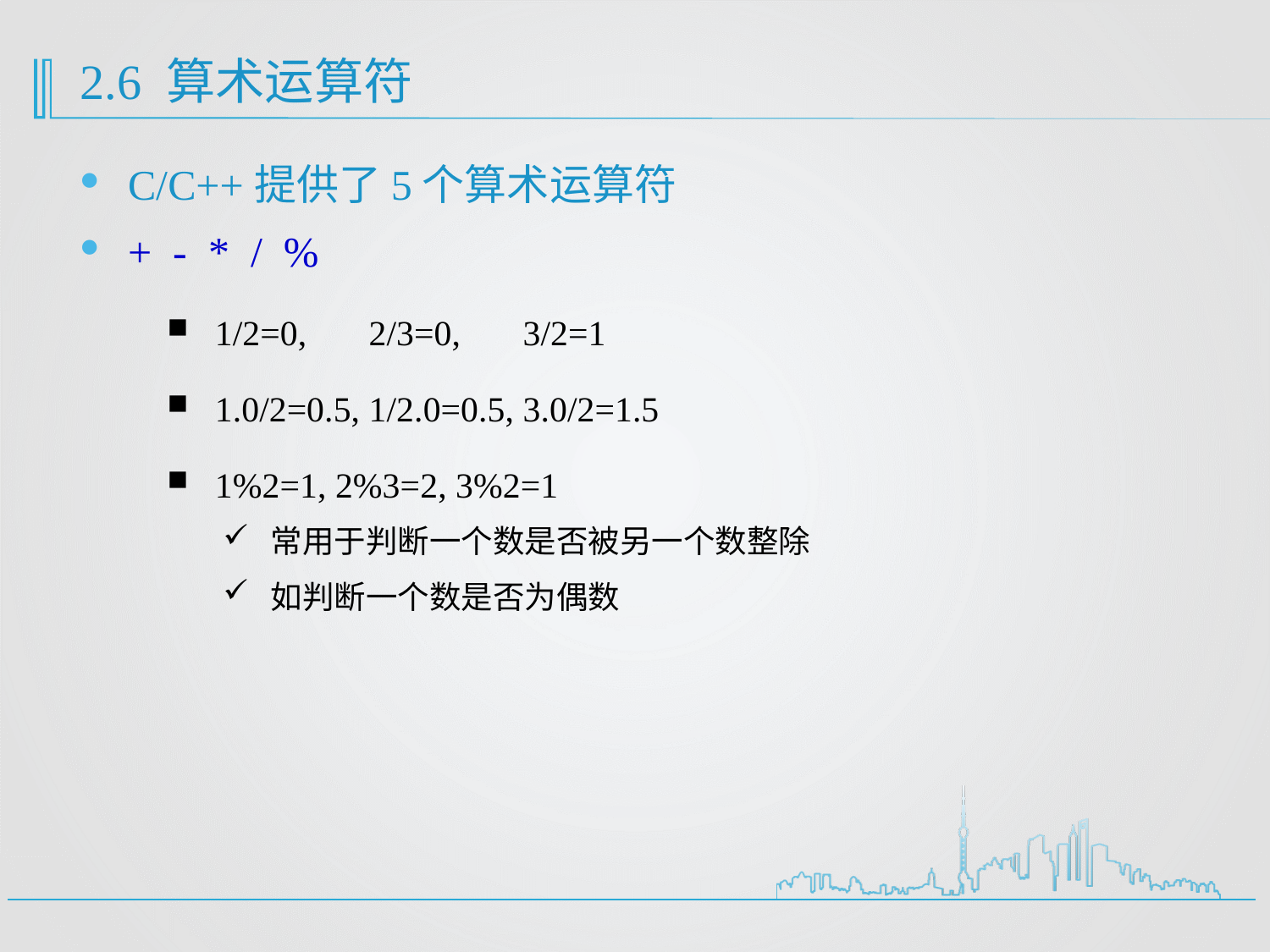

# 2.6 算术运算符
C/C++提供了5个算术运算符
+  -  *  /  %
1/2=0,       2/3=0,       3/2=1
1.0/2=0.5, 1/2.0=0.5, 3.0/2=1.5
1%2=1, 2%3=2, 3%2=1
常用于判断一个数是否被另一个数整除
如判断一个数是否为偶数